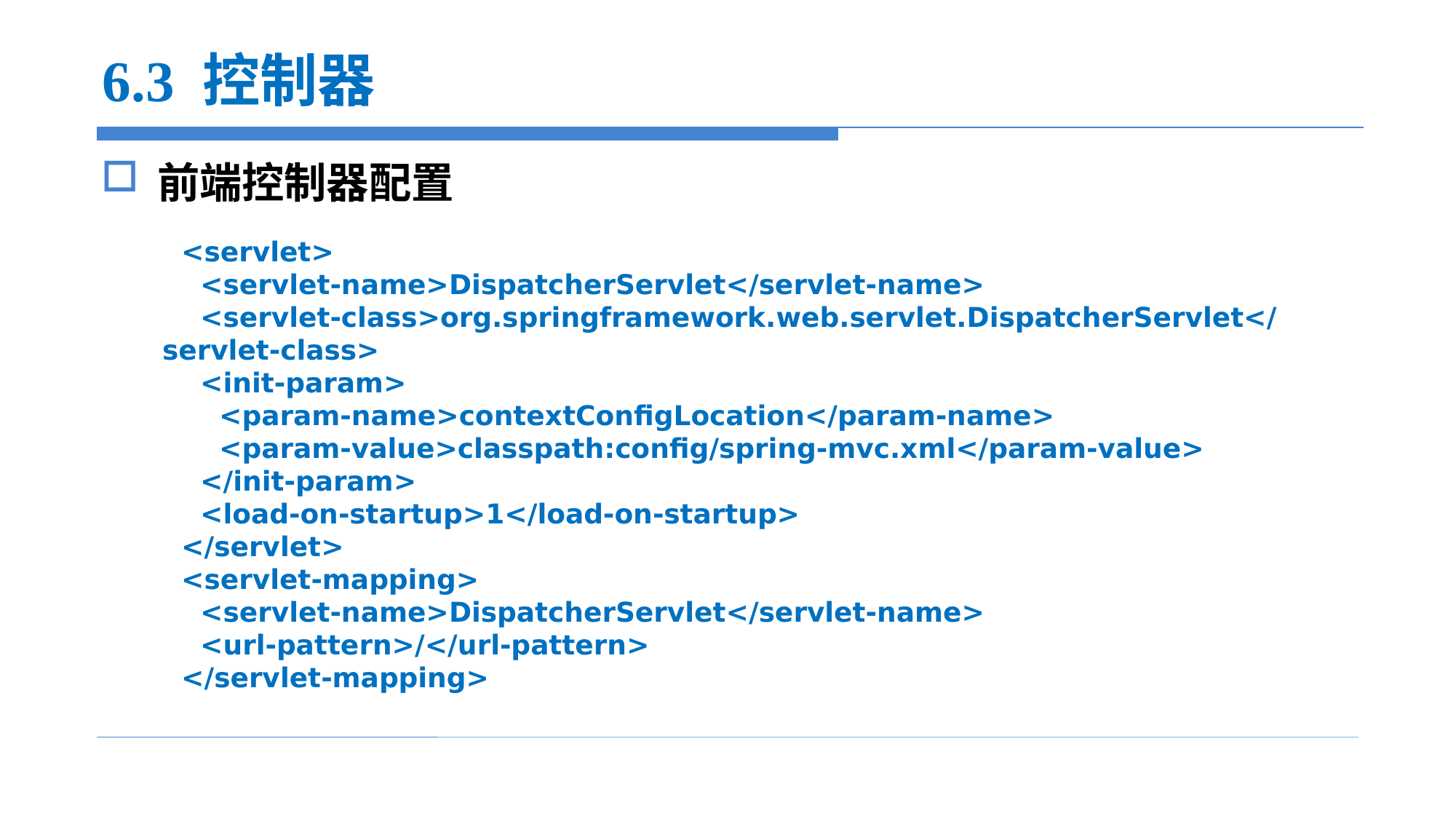

# 6.3 控制器
前端控制器配置
  <servlet>
    <servlet-name>DispatcherServlet</servlet-name>
    <servlet-class>org.springframework.web.servlet.DispatcherServlet</servlet-class>
    <init-param>
      <param-name>contextConfigLocation</param-name>
      <param-value>classpath:config/spring-mvc.xml</param-value>
    </init-param>
    <load-on-startup>1</load-on-startup>
  </servlet>
  <servlet-mapping>
    <servlet-name>DispatcherServlet</servlet-name>
    <url-pattern>/</url-pattern>
  </servlet-mapping>
11